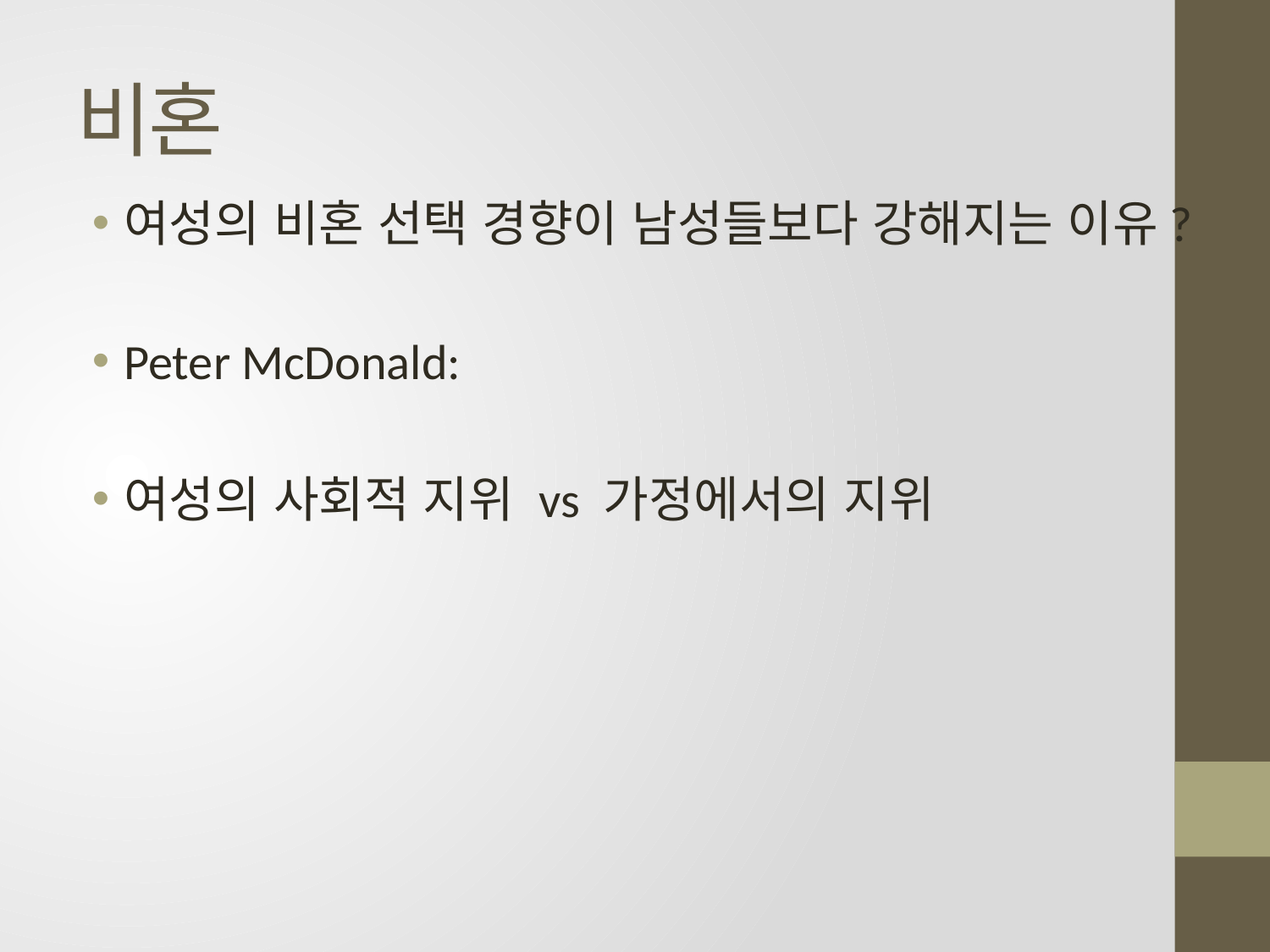

# 비혼
여성의 비혼 선택 경향이 남성들보다 강해지는 이유?

Peter McDonald:

여성의 사회적 지위 vs 가정에서의 지위